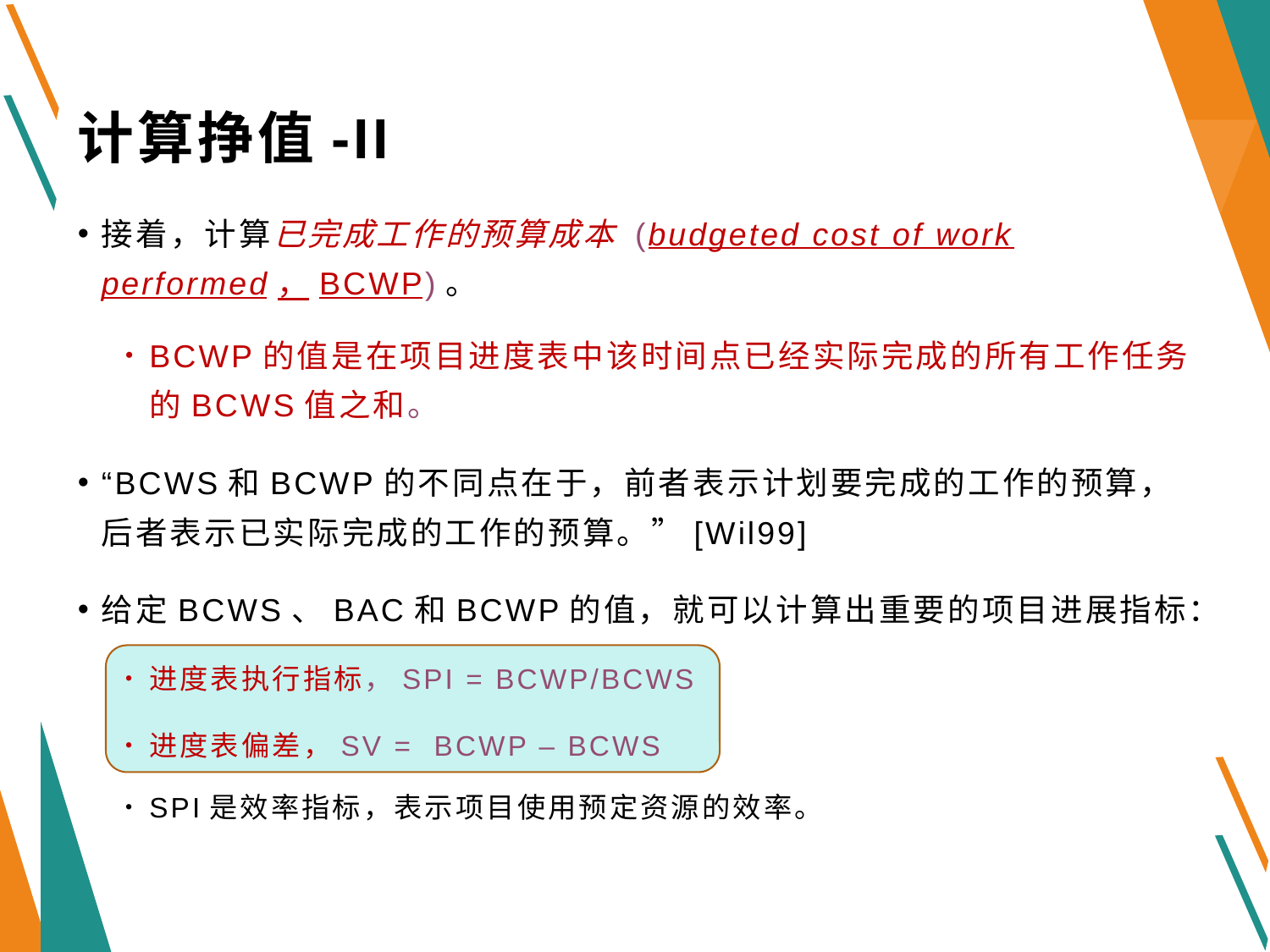

# 计算挣值-II
接着，计算已完成工作的预算成本 (budgeted cost of work performed，BCWP)。
BCWP的值是在项目进度表中该时间点已经实际完成的所有工作任务的BCWS值之和。
“BCWS和BCWP的不同点在于，前者表示计划要完成的工作的预算，后者表示已实际完成的工作的预算。”[Wil99]
给定BCWS、BAC和BCWP的值，就可以计算出重要的项目进展指标：
进度表执行指标，SPI = BCWP/BCWS
进度表偏差，SV =  BCWP – BCWS
SPI是效率指标，表示项目使用预定资源的效率。

18